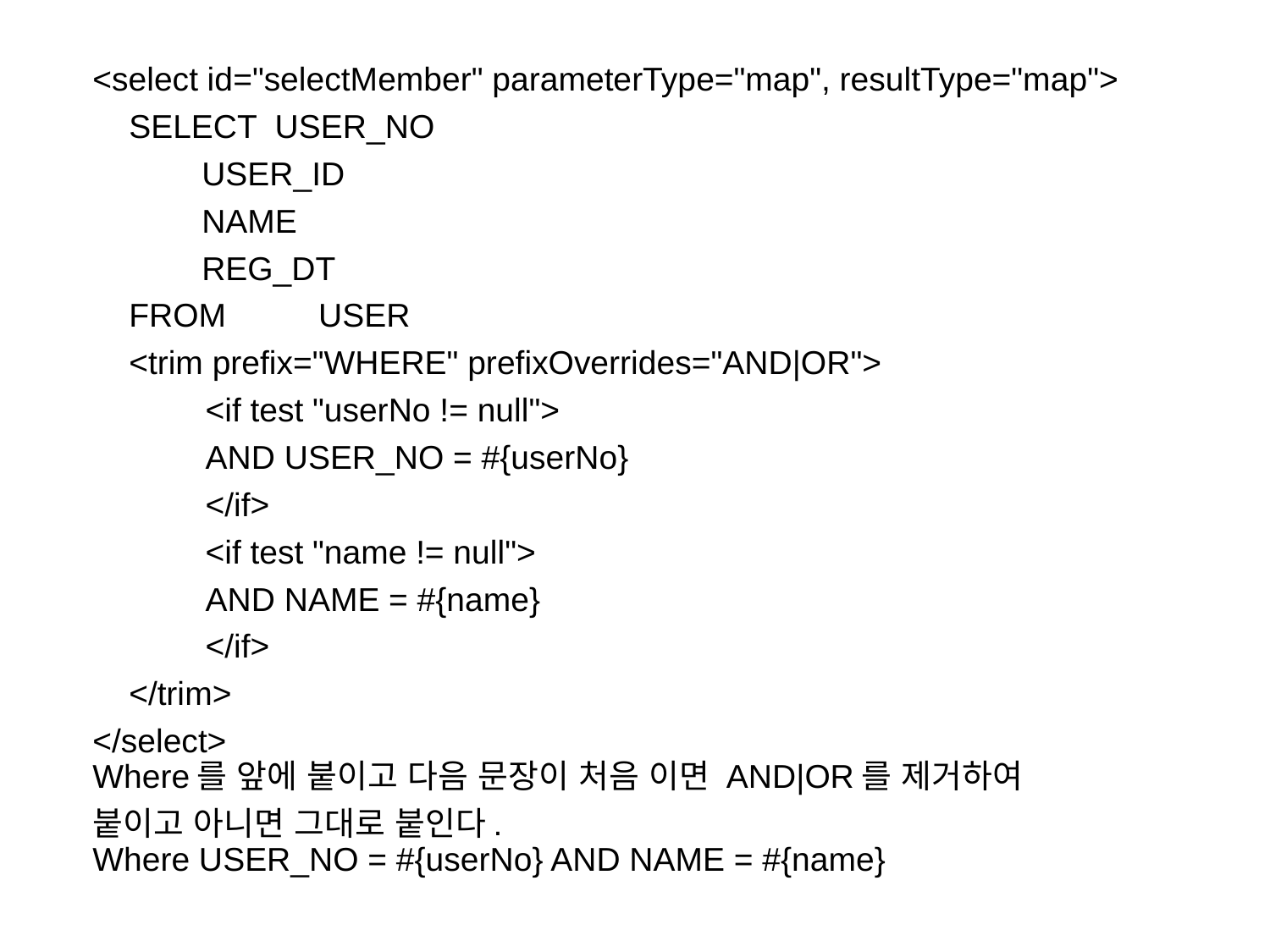

<select id="selectMember" parameterType="map", resultType="map">
    SELECT  USER_NO
            USER_ID
            NAME
            REG_DT
    FROM	USER
    <trim prefix="WHERE" prefixOverrides="AND|OR">
    	<if test "userNo != null">
    	AND USER_NO = #{userNo}
    	</if>
      	<if test "name != null">
      	AND NAME = #{name}
      	</if>
    </trim>
</select>
Where를 앞에 붙이고 다음 문장이 처음 이면 AND|OR를 제거하여
붙이고 아니면 그대로 붙인다.
Where USER_NO = #{userNo} AND NAME = #{name}